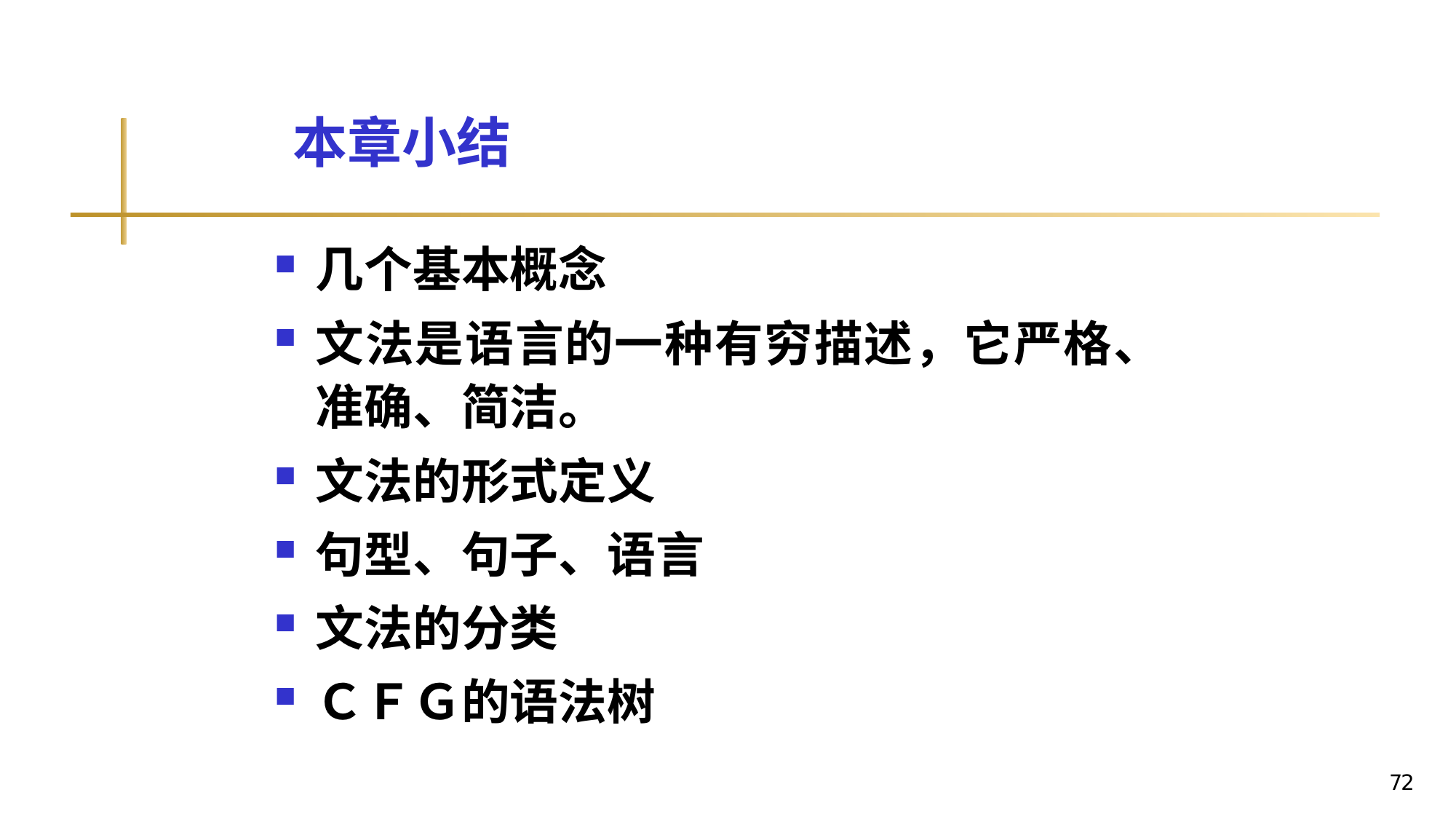

# 本章小结
几个基本概念
文法是语言的一种有穷描述，它严格、准确、简洁。
文法的形式定义
句型、句子、语言
文法的分类
ＣＦＧ的语法树
72